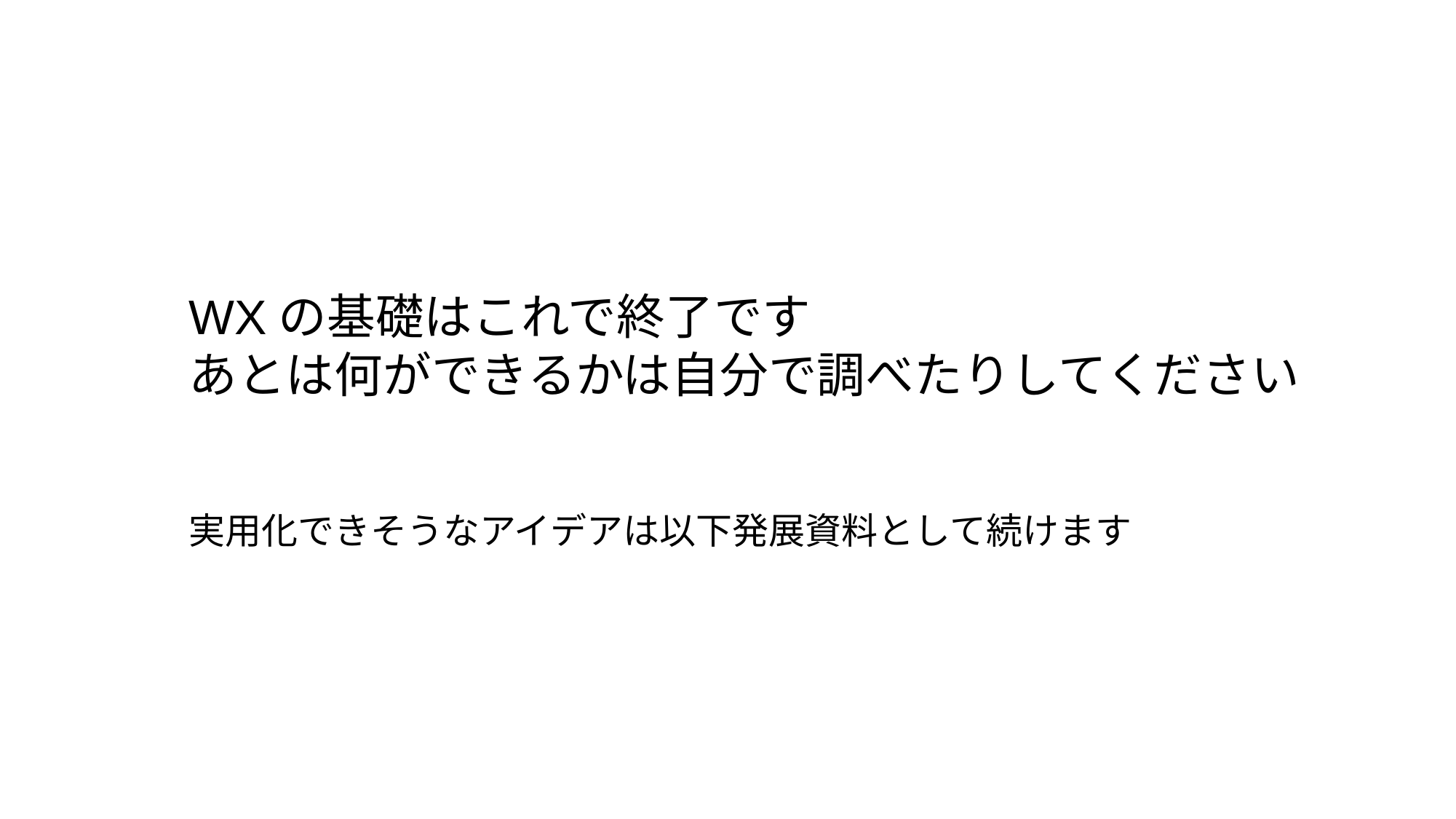

WXの基礎はこれで終了です
あとは何ができるかは自分で調べたりしてください
実用化できそうなアイデアは以下発展資料として続けます